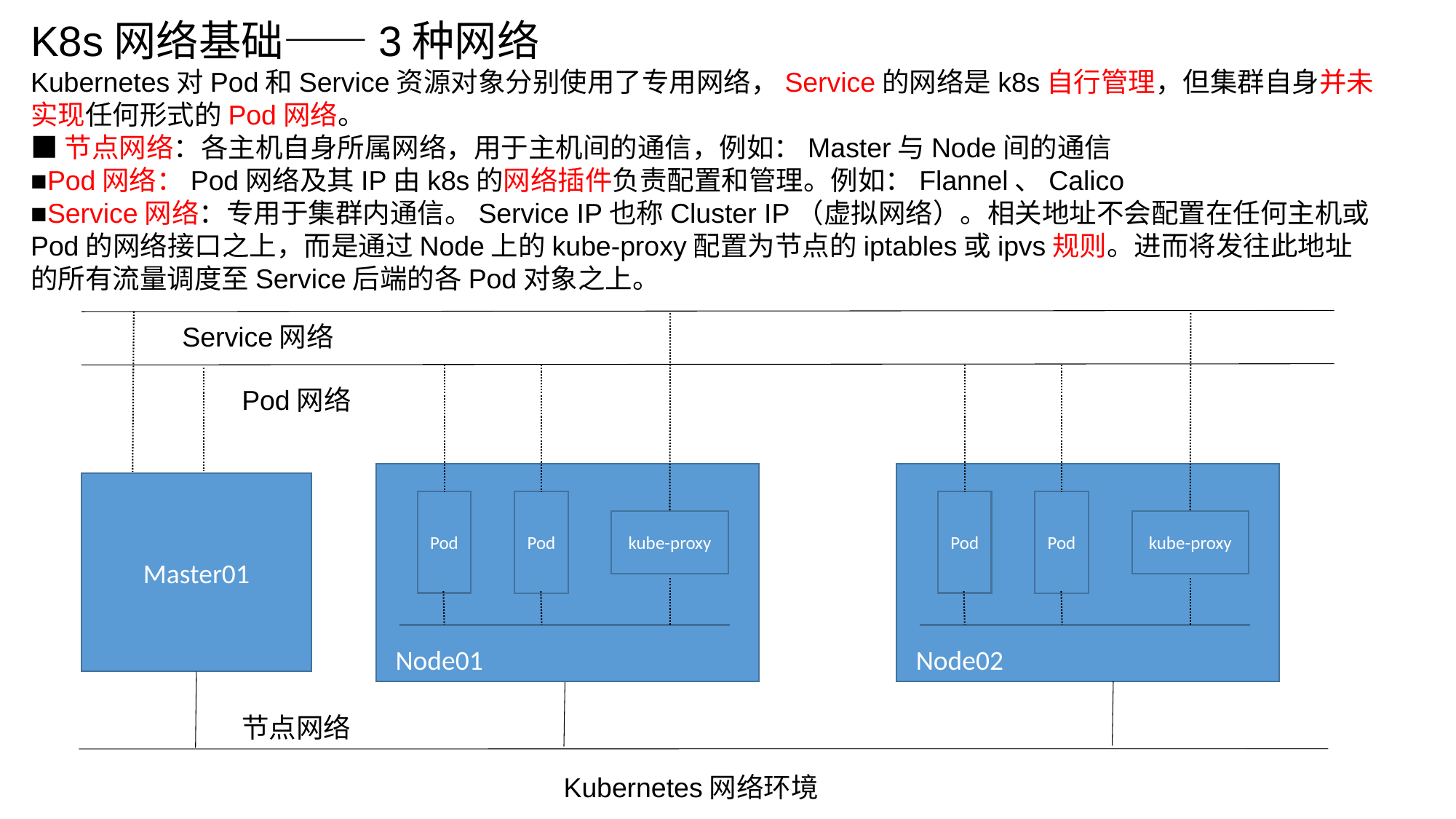

K8s网络基础——3种网络
Kubernetes对Pod和Service资源对象分别使用了专用网络，Service的网络是k8s自行管理，但集群自身并未实现任何形式的Pod网络。
■节点网络：各主机自身所属网络，用于主机间的通信，例如：Master与Node间的通信
■Pod网络：Pod网络及其IP由k8s的网络插件负责配置和管理。例如：Flannel、Calico
■Service网络：专用于集群内通信。Service IP也称Cluster IP（虚拟网络）。相关地址不会配置在任何主机或Pod的网络接口之上，而是通过Node上的kube-proxy配置为节点的iptables或ipvs规则。进而将发往此地址的所有流量调度至Service后端的各Pod对象之上。

Service网络
Pod网络

Master01
Pod
Pod
Pod
Pod
kube-proxy
kube-proxy
Node01
Node02
节点网络
Kubernetes网络环境